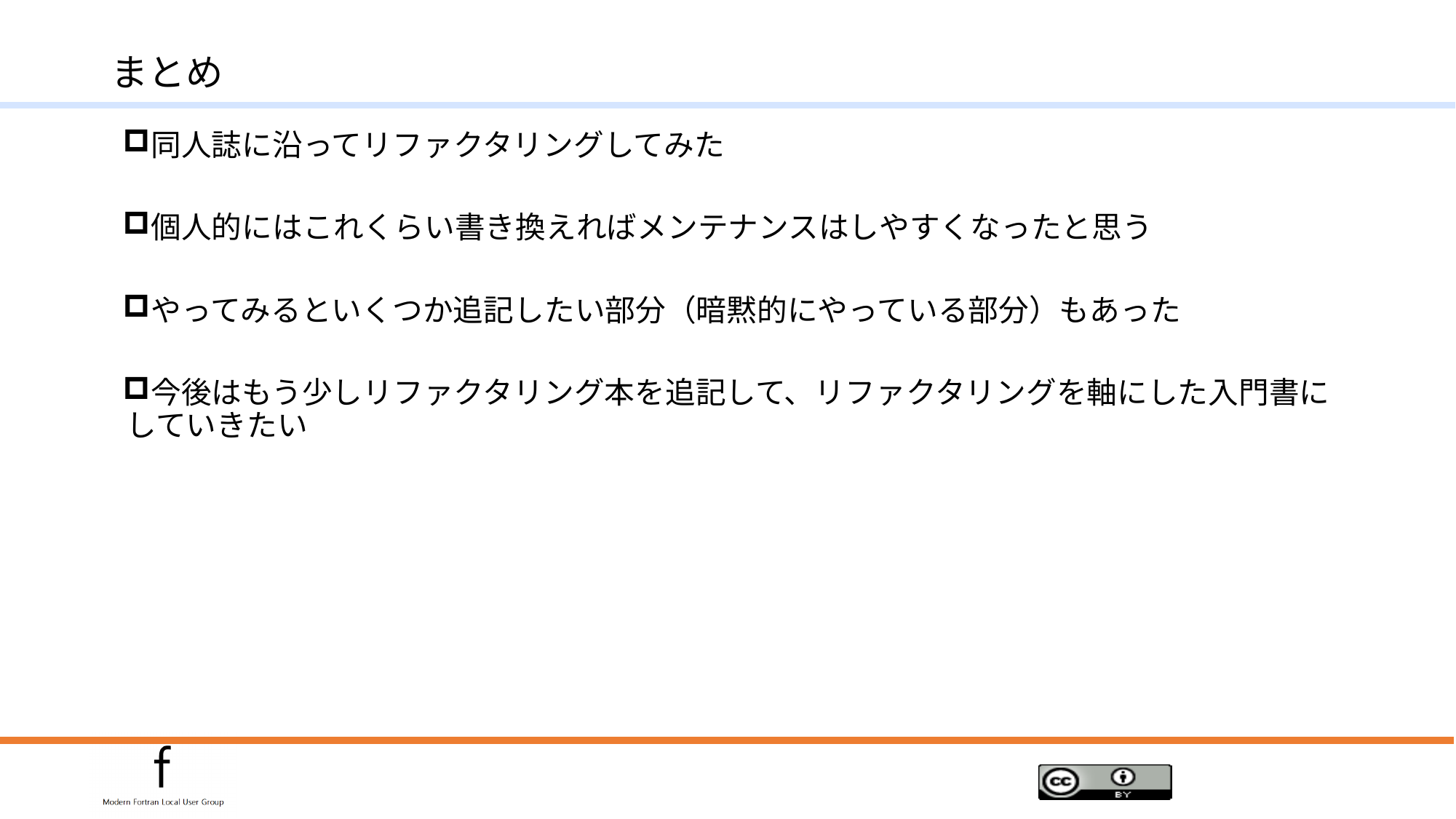

# まとめ
同人誌に沿ってリファクタリングしてみた

個人的にはこれくらい書き換えればメンテナンスはしやすくなったと思う

やってみるといくつか追記したい部分（暗黙的にやっている部分）もあった

今後はもう少しリファクタリング本を追記して、リファクタリングを軸にした入門書にしていきたい